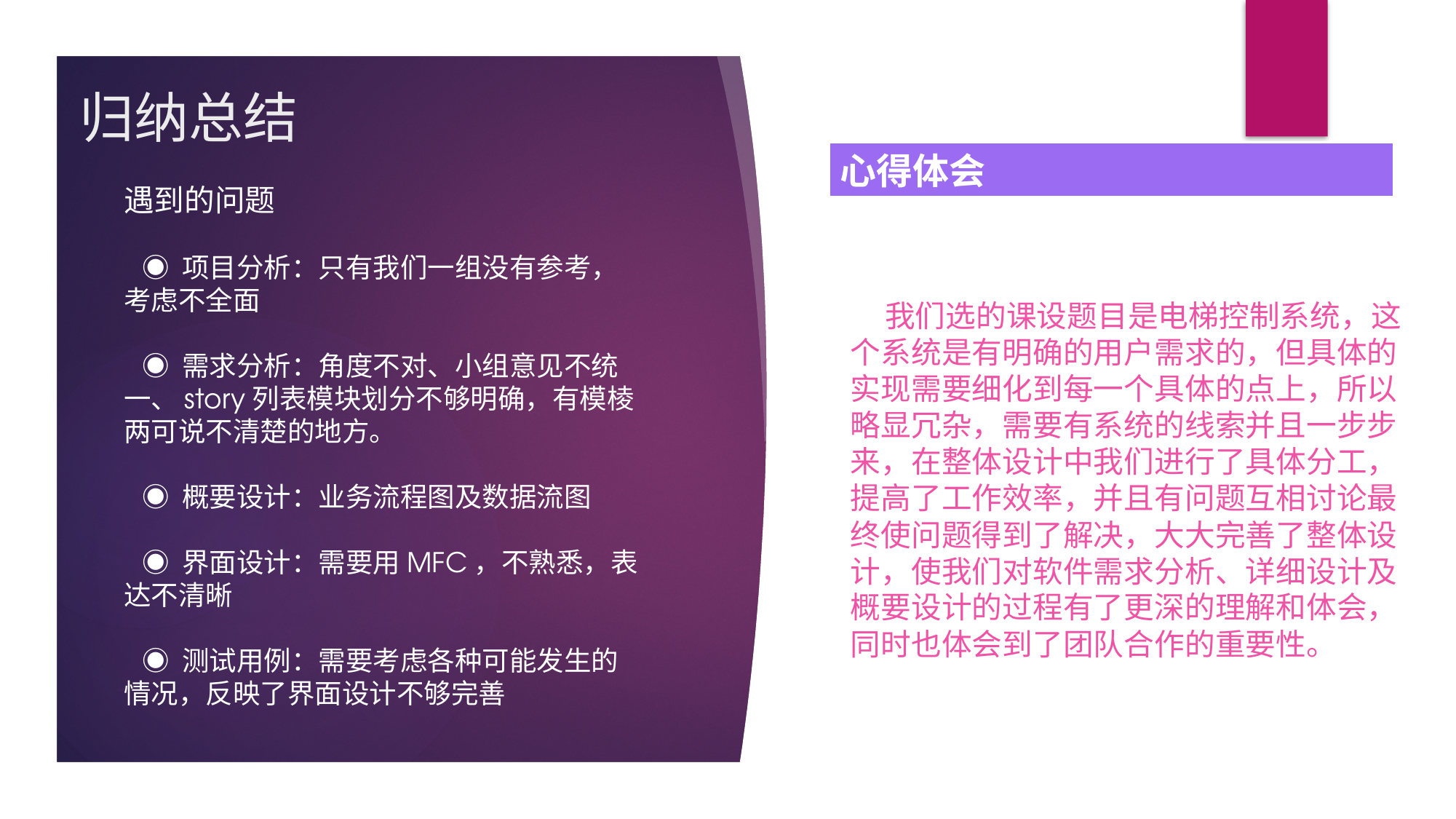

# 归纳总结
心得体会
遇到的问题

   ◉ 项目分析：只有我们一组没有参考，
考虑不全面

   ◉ 需求分析：角度不对、小组意见不统一、story列表模块划分不够明确，有模棱两可说不清楚的地方。

   ◉ 概要设计：业务流程图及数据流图

   ◉ 界面设计：需要用MFC，不熟悉，表达不清晰

   ◉ 测试用例：需要考虑各种可能发生的情况，反映了界面设计不够完善

    我们选的课设题目是电梯控制系统，这个系统是有明确的用户需求的，但具体的实现需要细化到每一个具体的点上，所以略显冗杂，需要有系统的线索并且一步步来，在整体设计中我们进行了具体分工，提高了工作效率，并且有问题互相讨论最终使问题得到了解决，大大完善了整体设计，使我们对软件需求分析、详细设计及概要设计的过程有了更深的理解和体会，同时也体会到了团队合作的重要性。